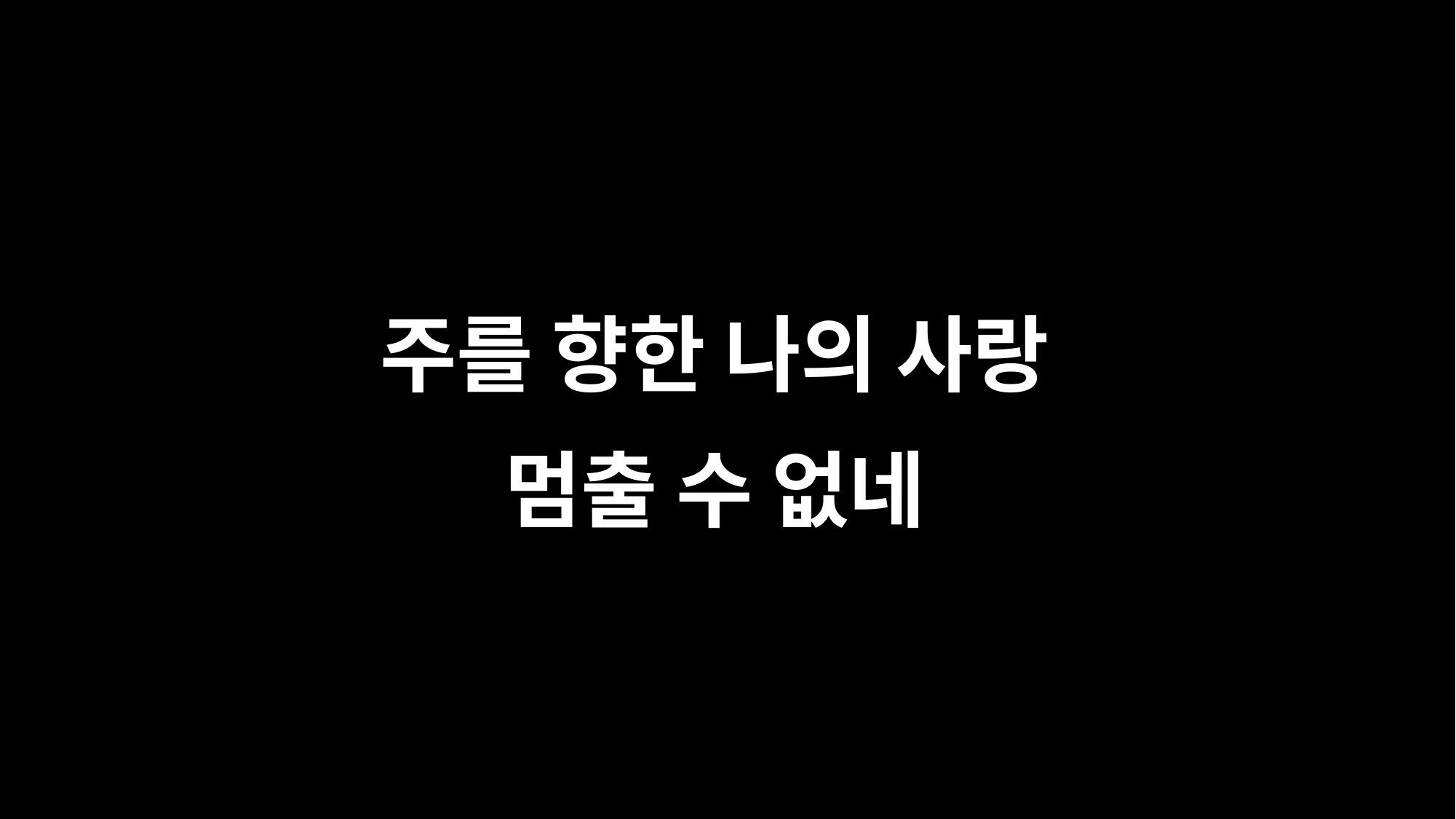

주를 향한 나의 사랑
멈출 수 없네